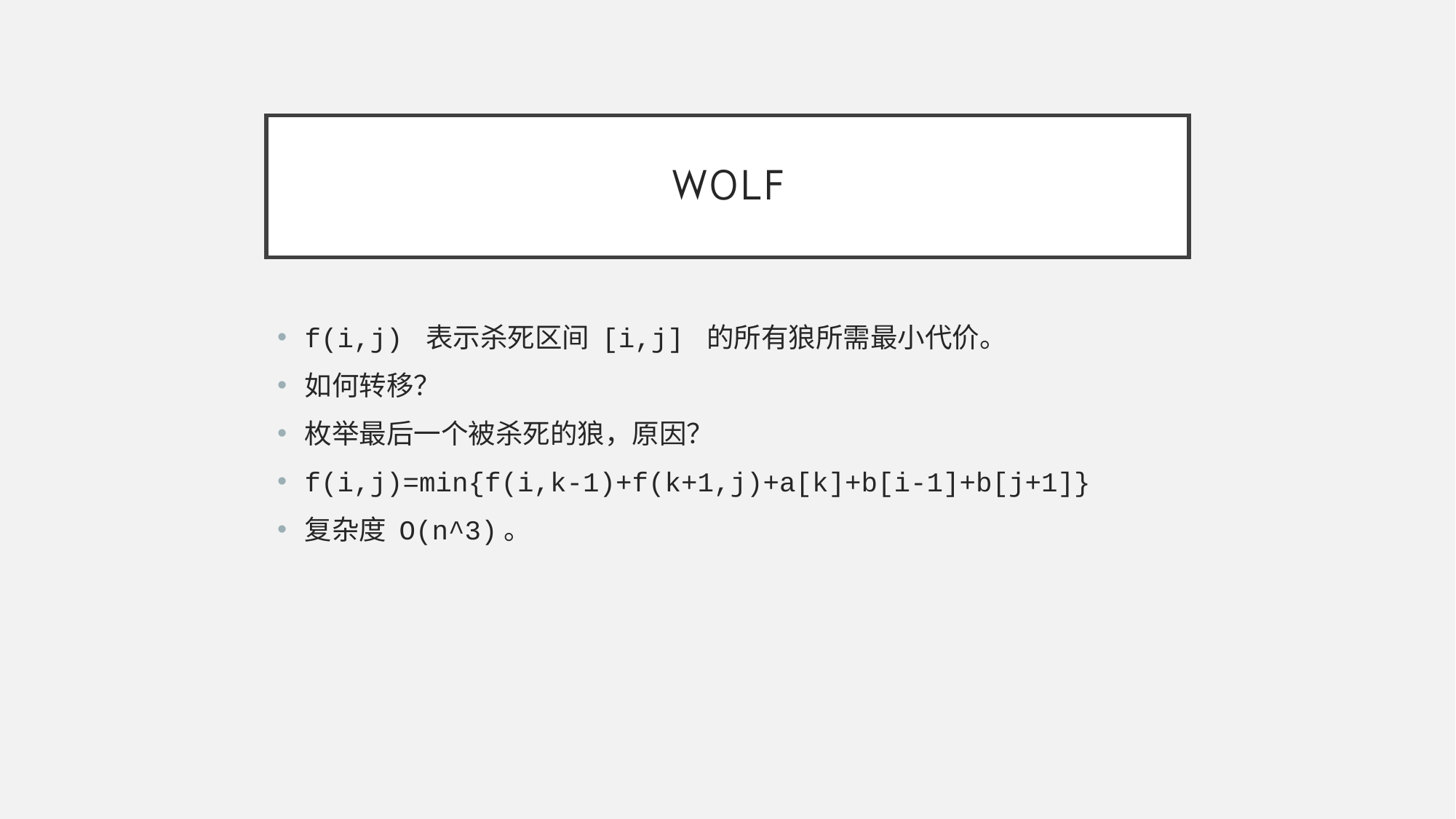

# Wolf
f(i,j) 表示杀死区间 [i,j] 的所有狼所需最小代价。
如何转移？
枚举最后一个被杀死的狼，原因？
f(i,j)=min{f(i,k-1)+f(k+1,j)+a[k]+b[i-1]+b[j+1]}
复杂度 O(n^3)。